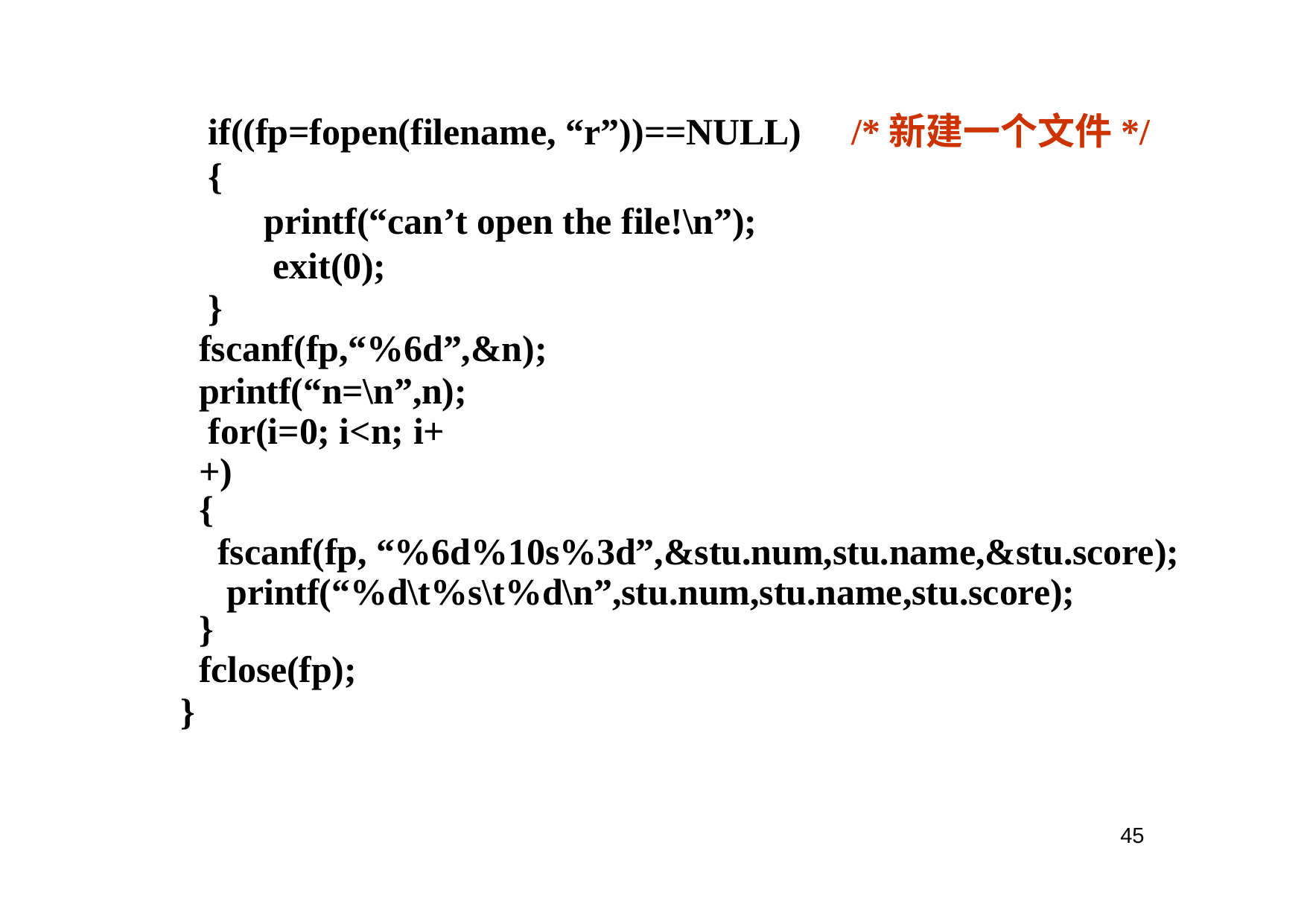

if((fp=fopen(filename, “r”))==NULL)	/*新建一个文件*/
{
printf(“can’t open the file!\n”);  exit(0);
}
fscanf(fp,“%6d”,&n);
printf(“n=\n”,n);  for(i=0; i<n; i++)
{
fscanf(fp, “%6d%10s%3d”,&stu.num,stu.name,&stu.score);  printf(“%d\t%s\t%d\n”,stu.num,stu.name,stu.score);
}
fclose(fp);
}
45